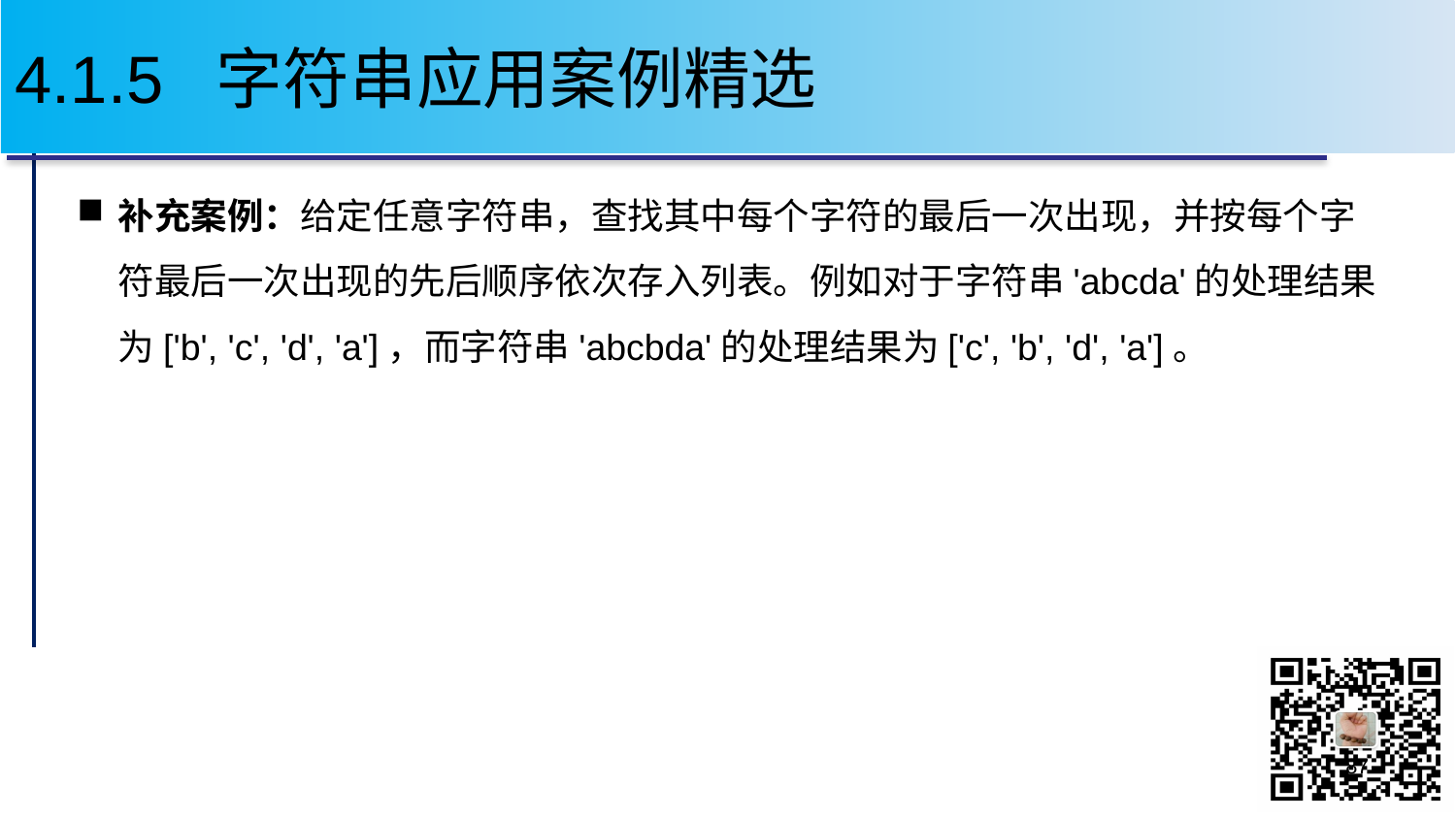

# 4.1.5  字符串应用案例精选
补充案例：给定任意字符串，查找其中每个字符的最后一次出现，并按每个字符最后一次出现的先后顺序依次存入列表。例如对于字符串'abcda'的处理结果为['b', 'c', 'd', 'a']，而字符串'abcbda'的处理结果为['c', 'b', 'd', 'a']。
87